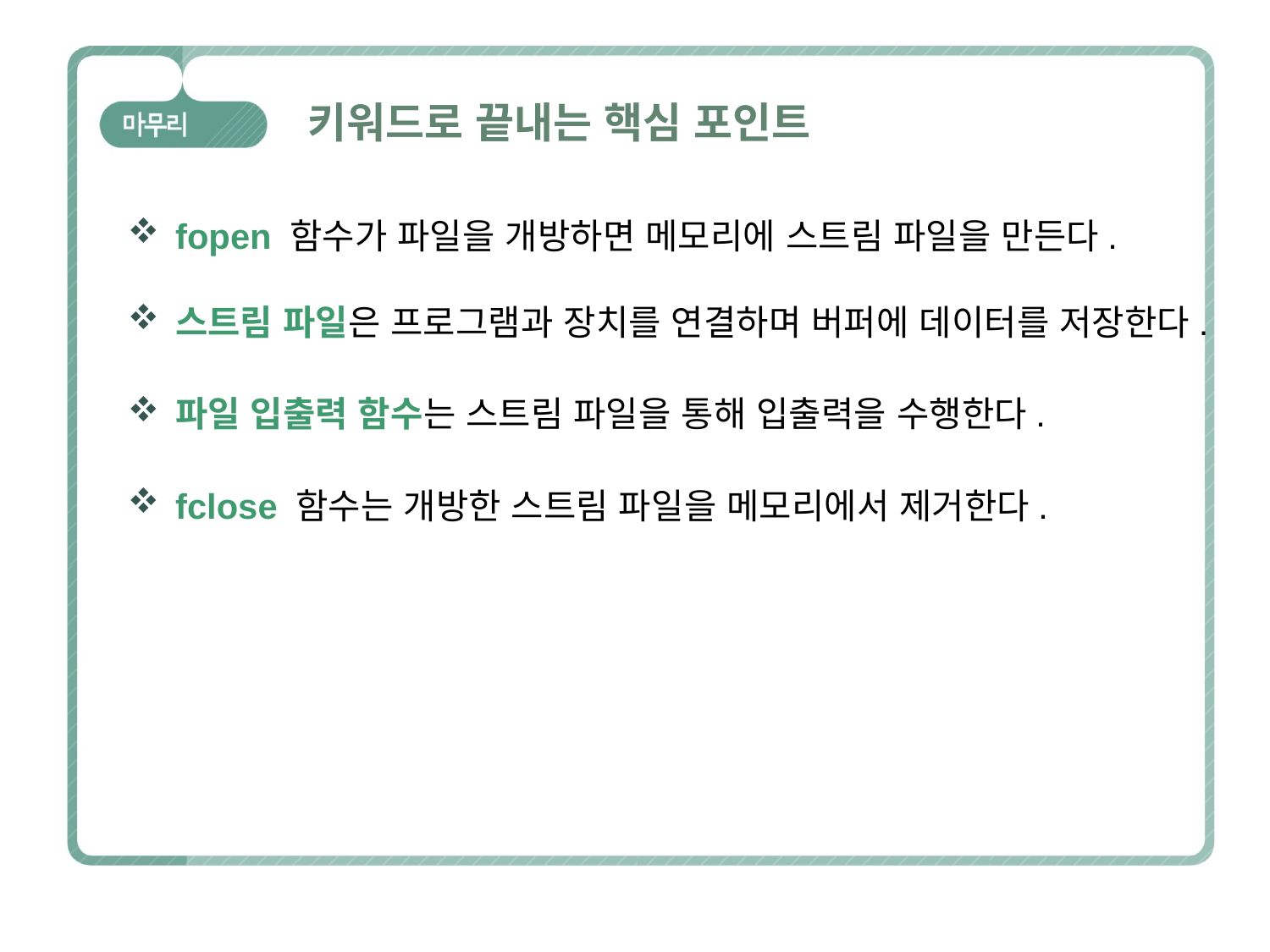

# 키워드로 끝내는 핵심 포인트
fopen 함수가 파일을 개방하면 메모리에 스트림 파일을 만든다.

스트림 파일은 프로그램과 장치를 연결하며 버퍼에 데이터를 저장한다.
파일 입출력 함수는 스트림 파일을 통해 입출력을 수행한다.
fclose 함수는 개방한 스트림 파일을 메모리에서 제거한다.